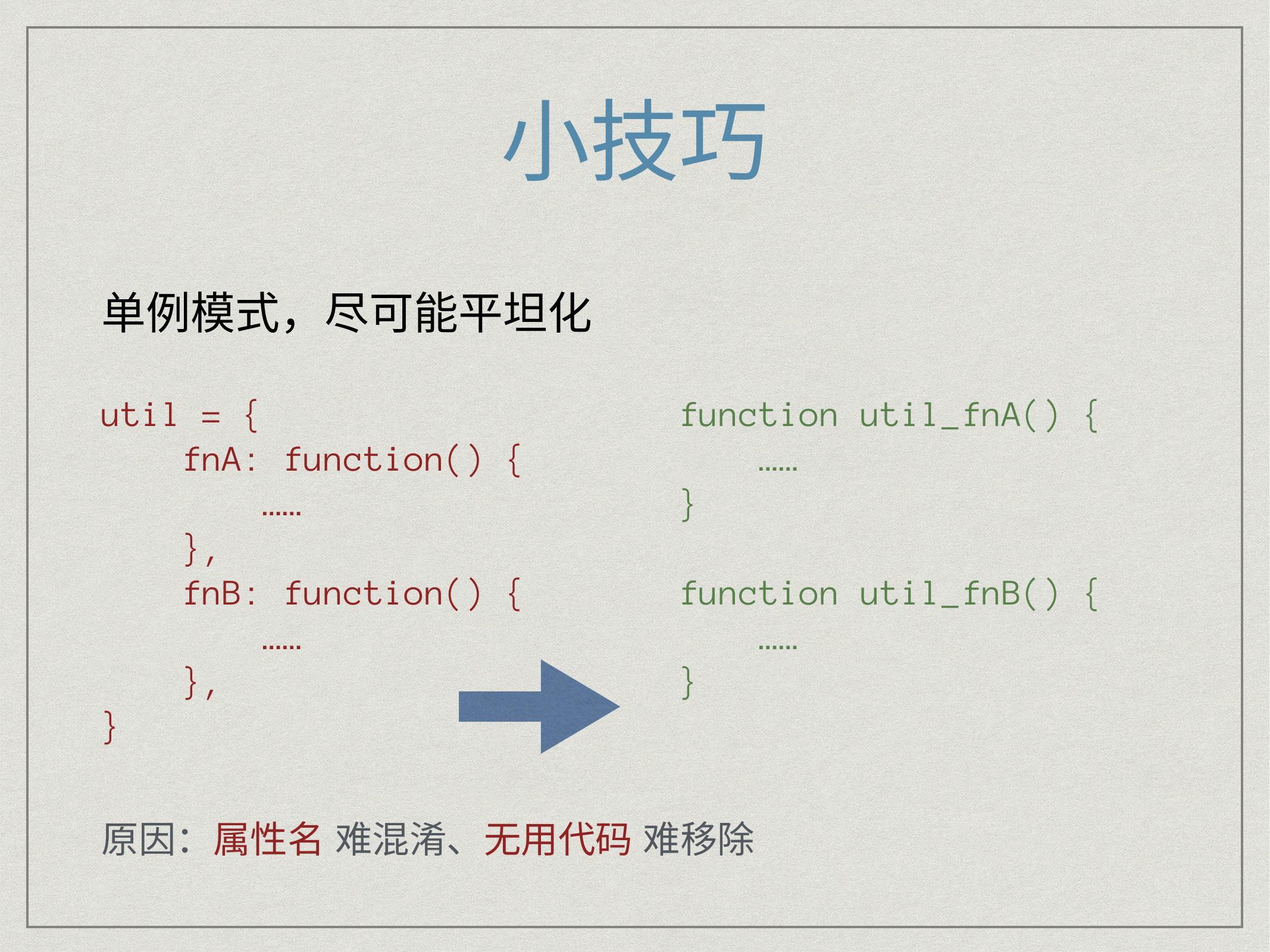

# 小技巧
单例模式，尽可能平坦化
util = {
    fnA: function() {
        ……
    },
    fnB: function() {
        ……
    },
}
function util_fnA() {
    ……
}
function util_fnB() {
    ……
}

原因：属性名 难混淆、无用代码 难移除